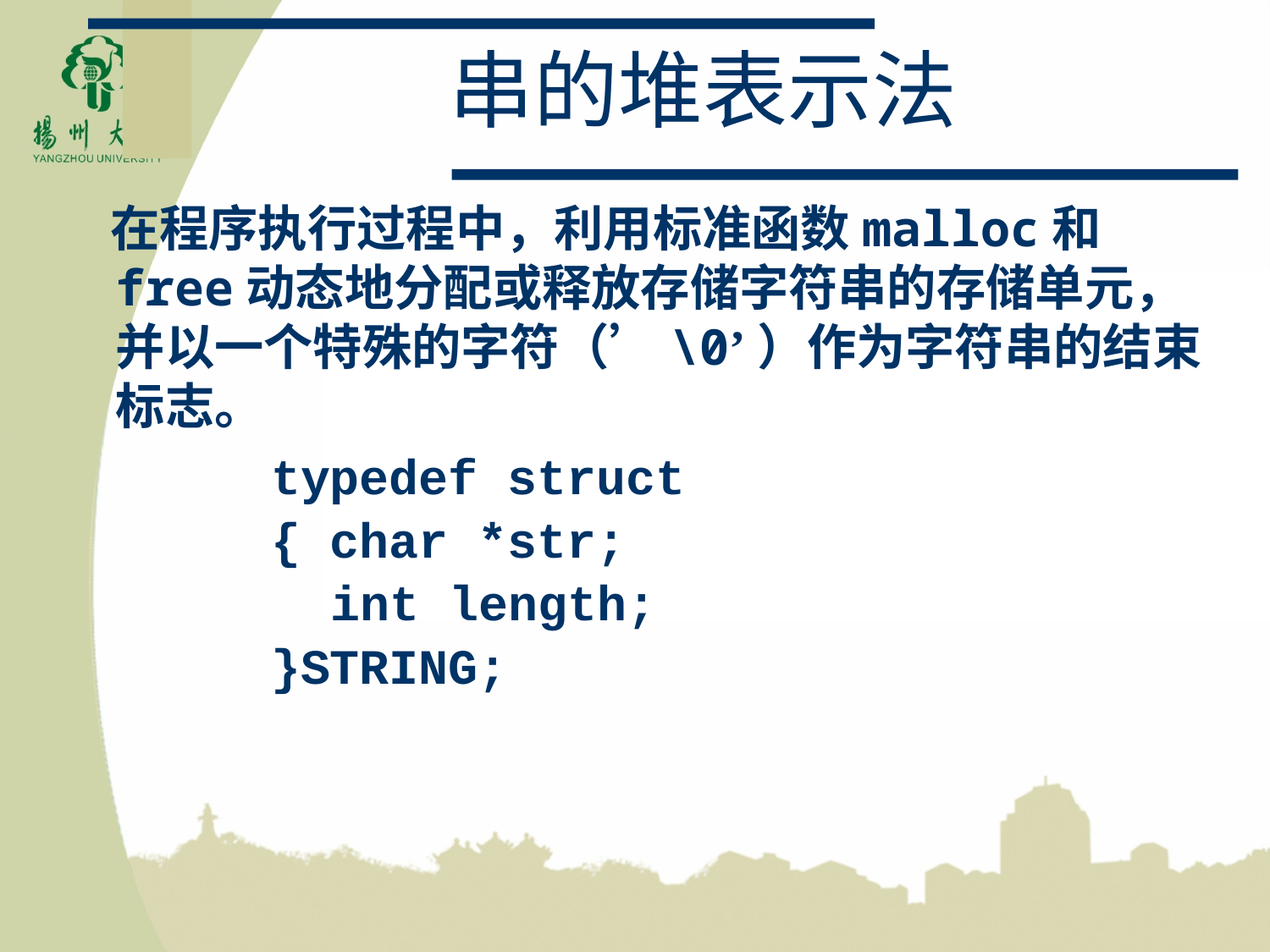

# 串的堆表示法
  在程序执行过程中，利用标准函数malloc和free动态地分配或释放存储字符串的存储单元，并以一个特殊的字符（’\0’）作为字符串的结束标志。
typedef struct
{ char *str;
  int length;
}STRING;